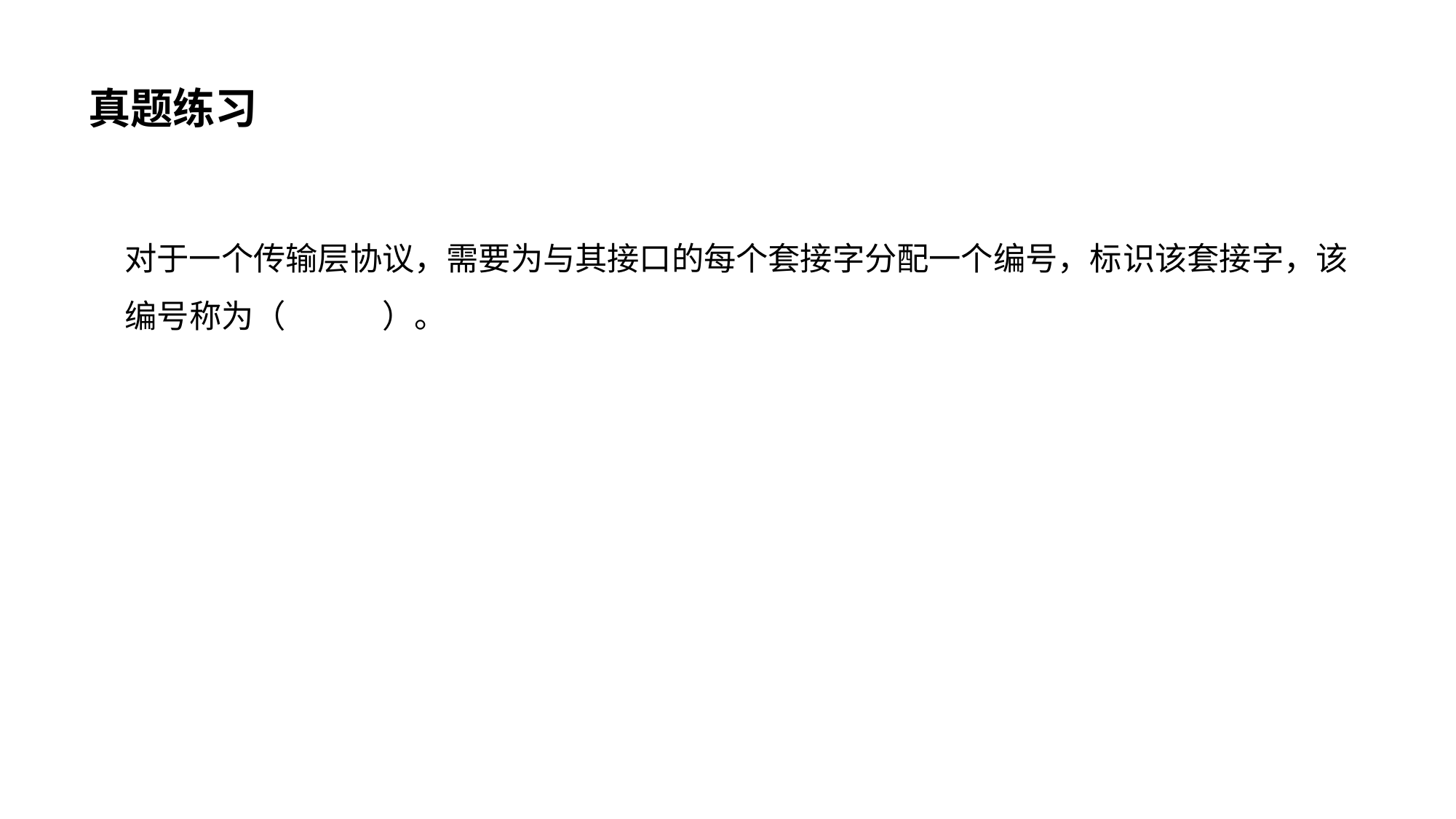

# 真题练习
对于一个传输层协议，需要为与其接口的每个套接字分配一个编号，标识该套接字，该编号称为（端口号）。